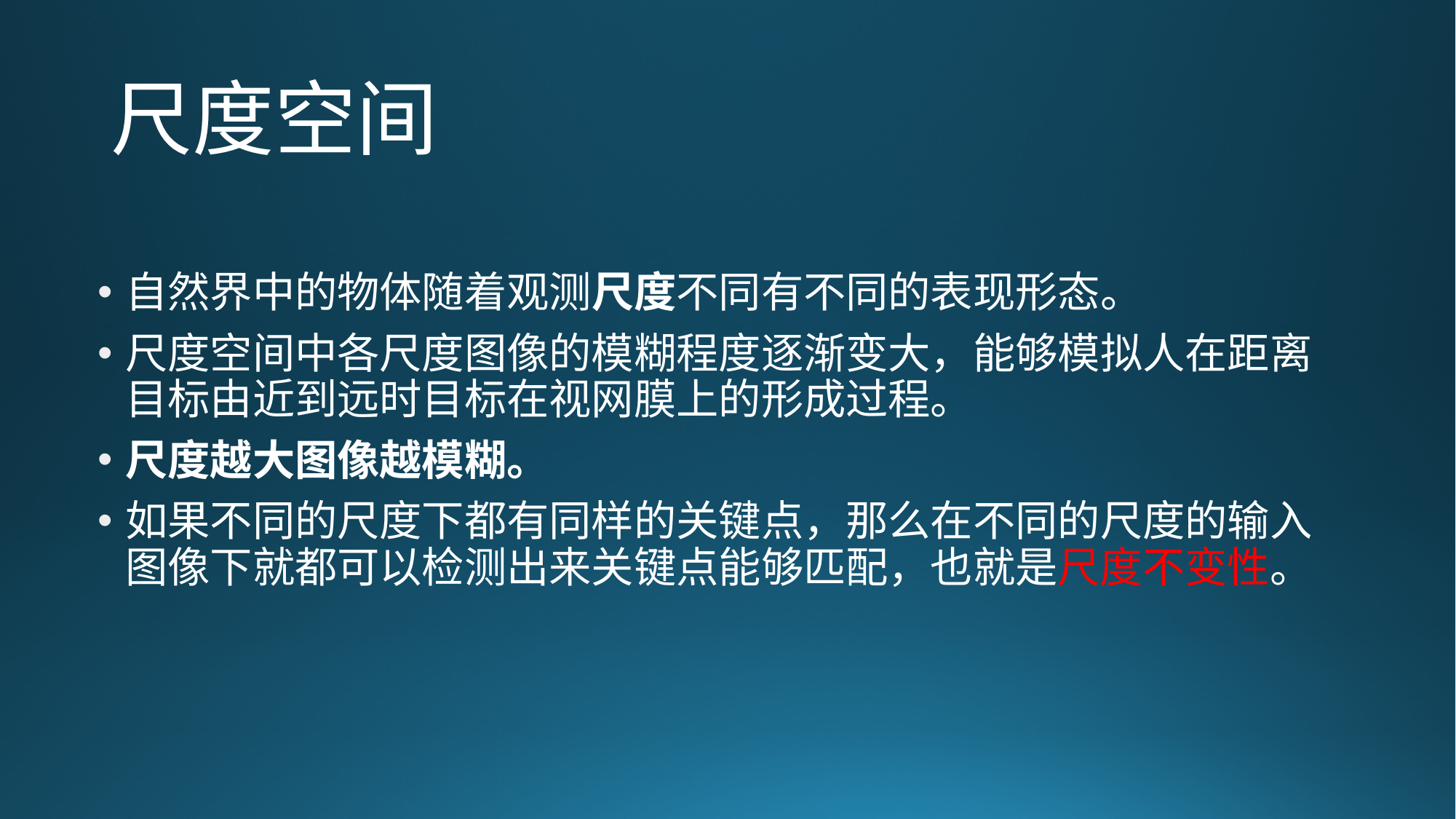

# 尺度空间
自然界中的物体随着观测尺度不同有不同的表现形态。
尺度空间中各尺度图像的模糊程度逐渐变大，能够模拟人在距离目标由近到远时目标在视网膜上的形成过程。
尺度越大图像越模糊。
如果不同的尺度下都有同样的关键点，那么在不同的尺度的输入图像下就都可以检测出来关键点能够匹配，也就是尺度不变性。